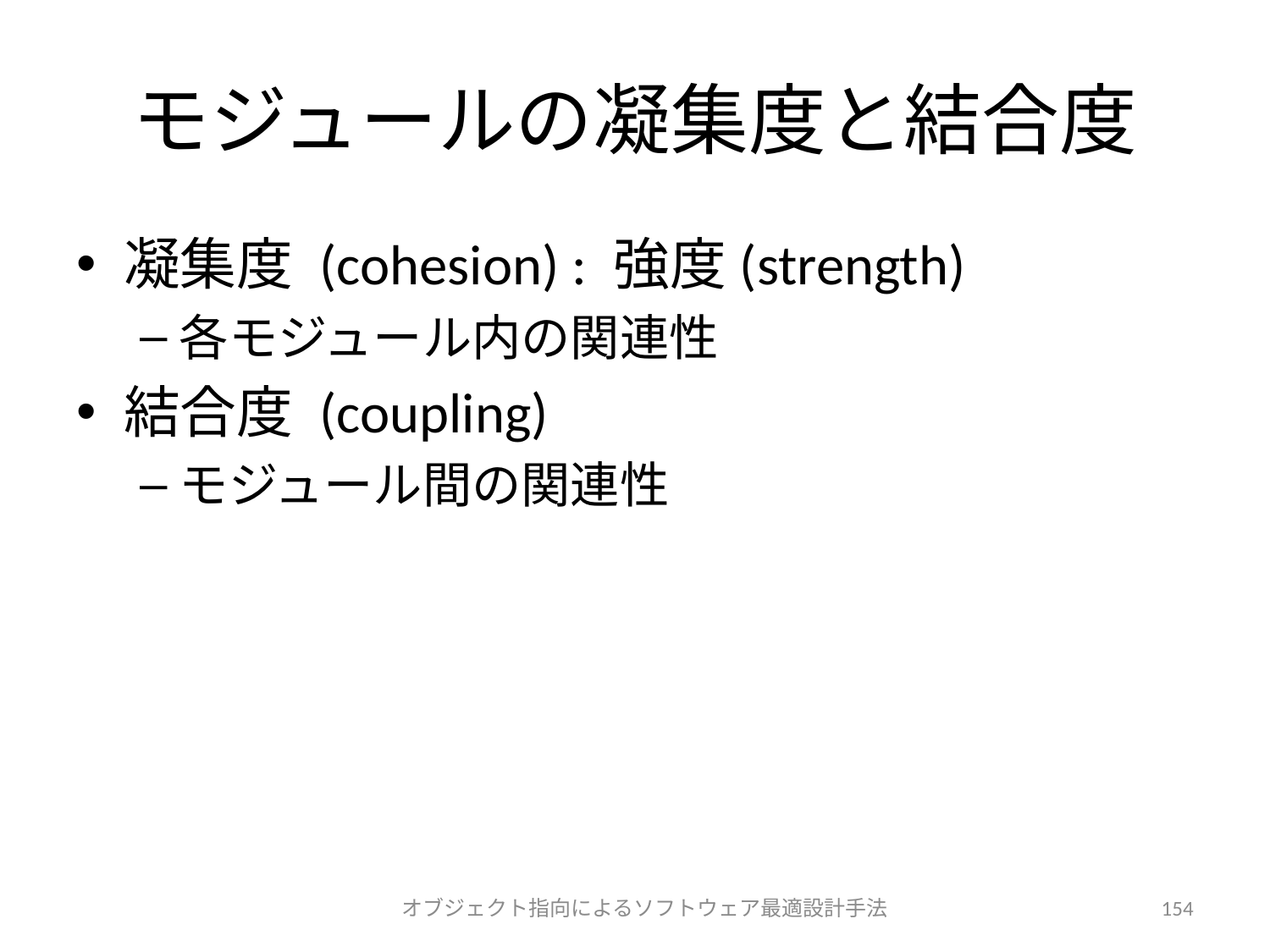

# モジュールの凝集度と結合度
凝集度 (cohesion) : 強度(strength)
各モジュール内の関連性
結合度 (coupling)
モジュール間の関連性
オブジェクト指向によるソフトウェア最適設計手法
154